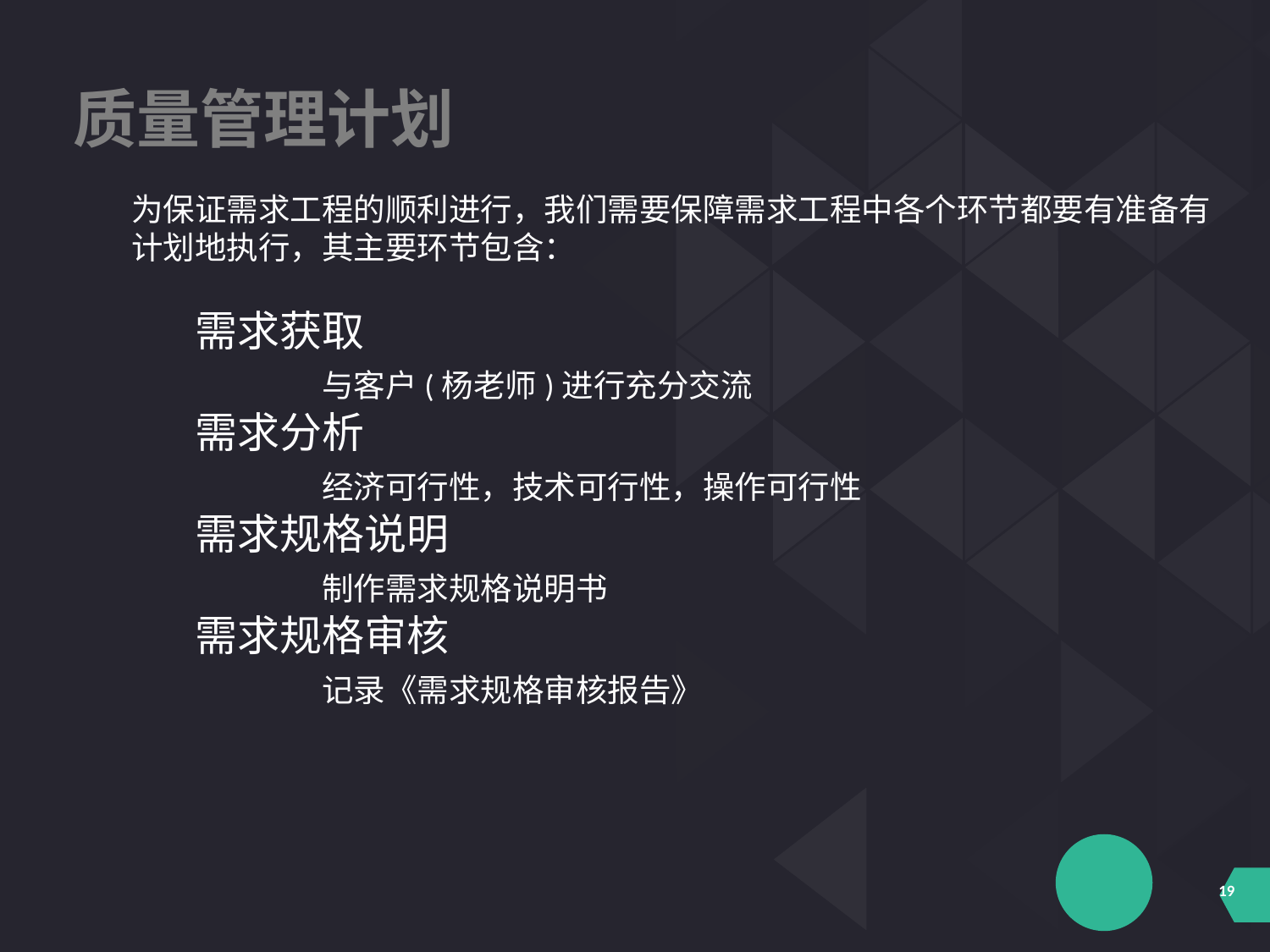

质量管理计划
为保证需求工程的顺利进行，我们需要保障需求工程中各个环节都要有准备有计划地执行，其主要环节包含：

需求获取
	与客户(杨老师)进行充分交流
需求分析
	经济可行性，技术可行性，操作可行性
需求规格说明
	制作需求规格说明书
需求规格审核
	记录《需求规格审核报告》